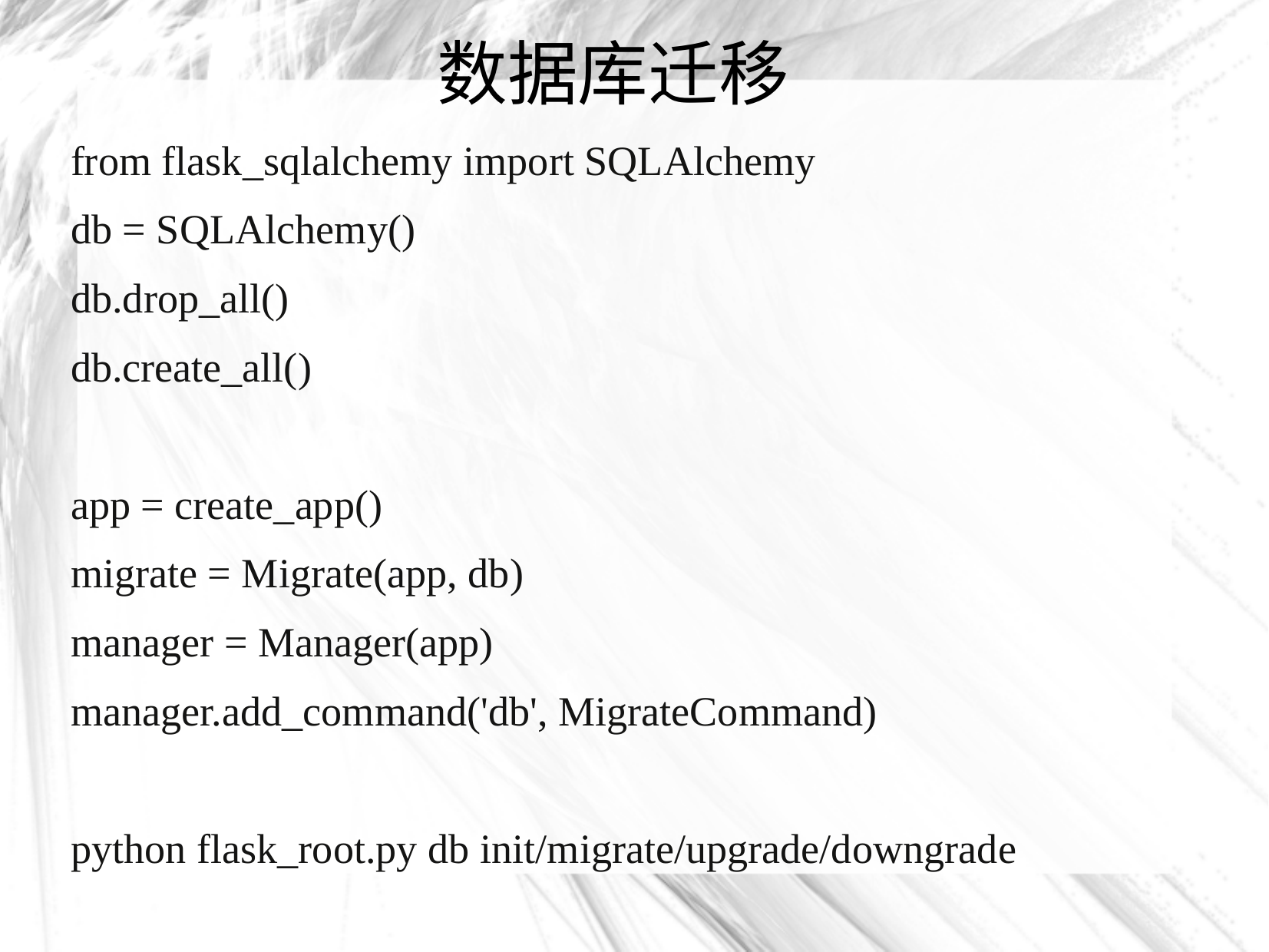

# 数据库迁移
from flask_sqlalchemy import SQLAlchemy
db = SQLAlchemy()
db.drop_all()
db.create_all()

app = create_app()
migrate = Migrate(app, db)
manager = Manager(app)
manager.add_command('db', MigrateCommand)

python flask_root.py db init/migrate/upgrade/downgrade